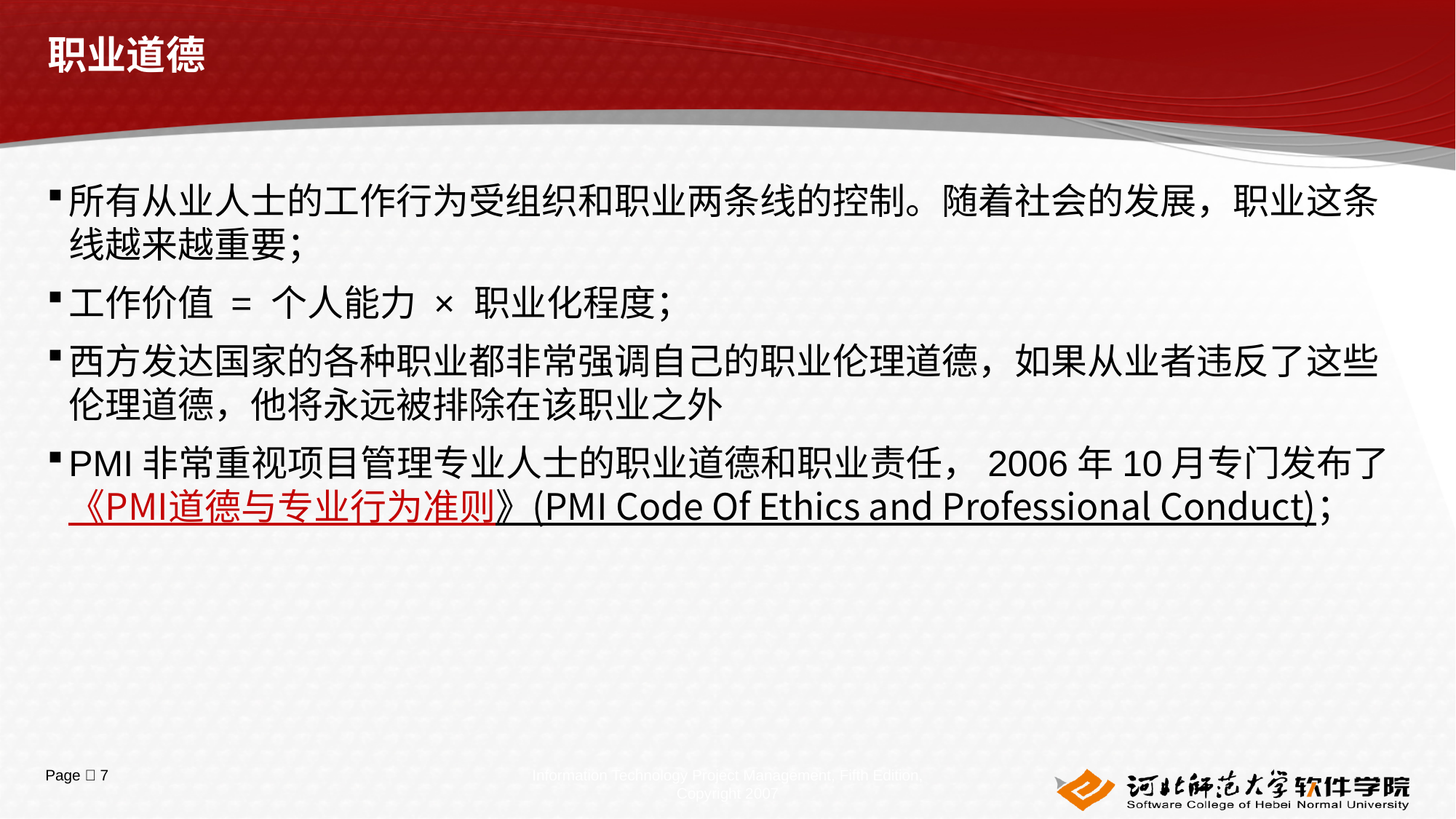

# 职业道德
所有从业人士的工作行为受组织和职业两条线的控制。随着社会的发展，职业这条线越来越重要；
工作价值 = 个人能力 × 职业化程度；
西方发达国家的各种职业都非常强调自己的职业伦理道德，如果从业者违反了这些伦理道德，他将永远被排除在该职业之外
PMI非常重视项目管理专业人士的职业道德和职业责任，2006年10月专门发布了《PMI道德与专业行为准则》(PMI Code Of Ethics and Professional Conduct)；

Information Technology Project Management, Fifth Edition, Copyright 2007